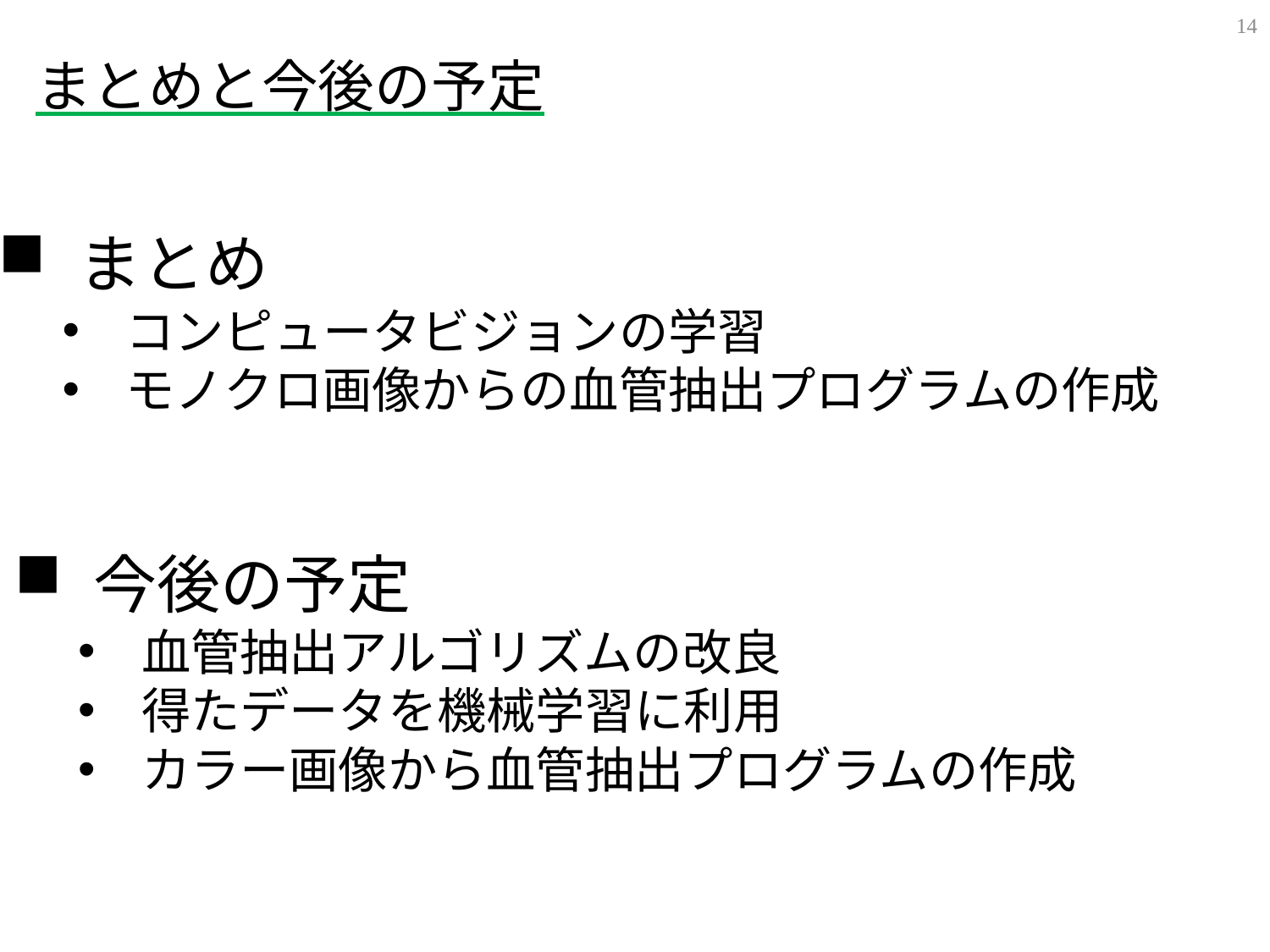

14
まとめと今後の予定
まとめ
コンピュータビジョンの学習
モノクロ画像からの血管抽出プログラムの作成

今後の予定
血管抽出アルゴリズムの改良
得たデータを機械学習に利用
カラー画像から血管抽出プログラムの作成